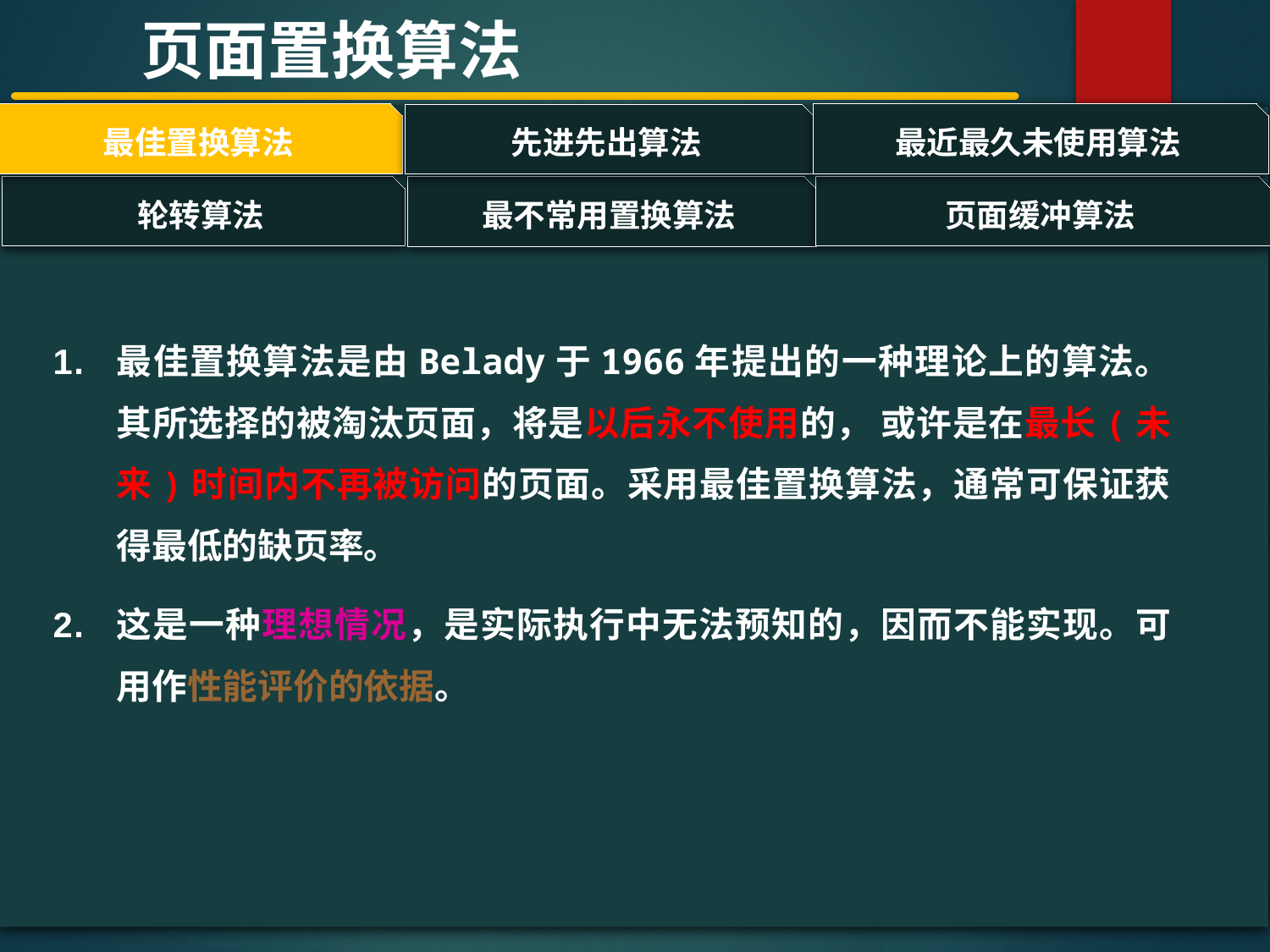

页面置换算法
最佳置换算法
最近最久未使用算法
先进先出算法
轮转算法
页面缓冲算法
最不常用置换算法
#
最佳置换算法是由Belady于1966年提出的一种理论上的算法。 其所选择的被淘汰页面，将是以后永不使用的， 或许是在最长(未来)时间内不再被访问的页面。采用最佳置换算法，通常可保证获得最低的缺页率。
这是一种理想情况，是实际执行中无法预知的，因而不能实现。可用作性能评价的依据。